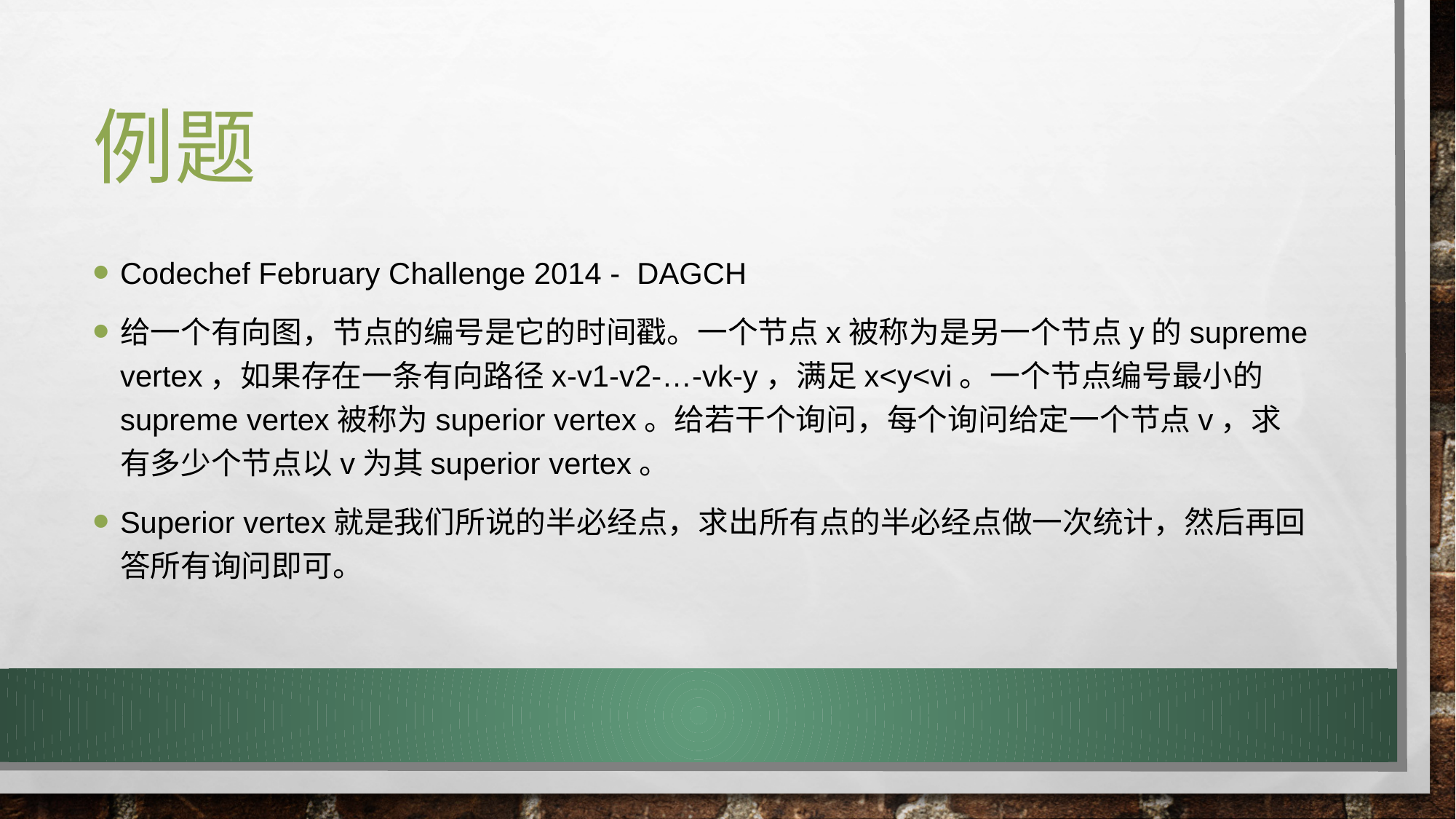

# 例题
Codechef February Challenge 2014 -  DAGCH
给一个有向图，节点的编号是它的时间戳。一个节点x被称为是另一个节点y的supreme vertex，如果存在一条有向路径x-v1-v2-…-vk-y，满足x<y<vi。一个节点编号最小的supreme vertex被称为superior vertex。给若干个询问，每个询问给定一个节点v，求有多少个节点以v为其superior vertex。
Superior vertex就是我们所说的半必经点，求出所有点的半必经点做一次统计，然后再回答所有询问即可。